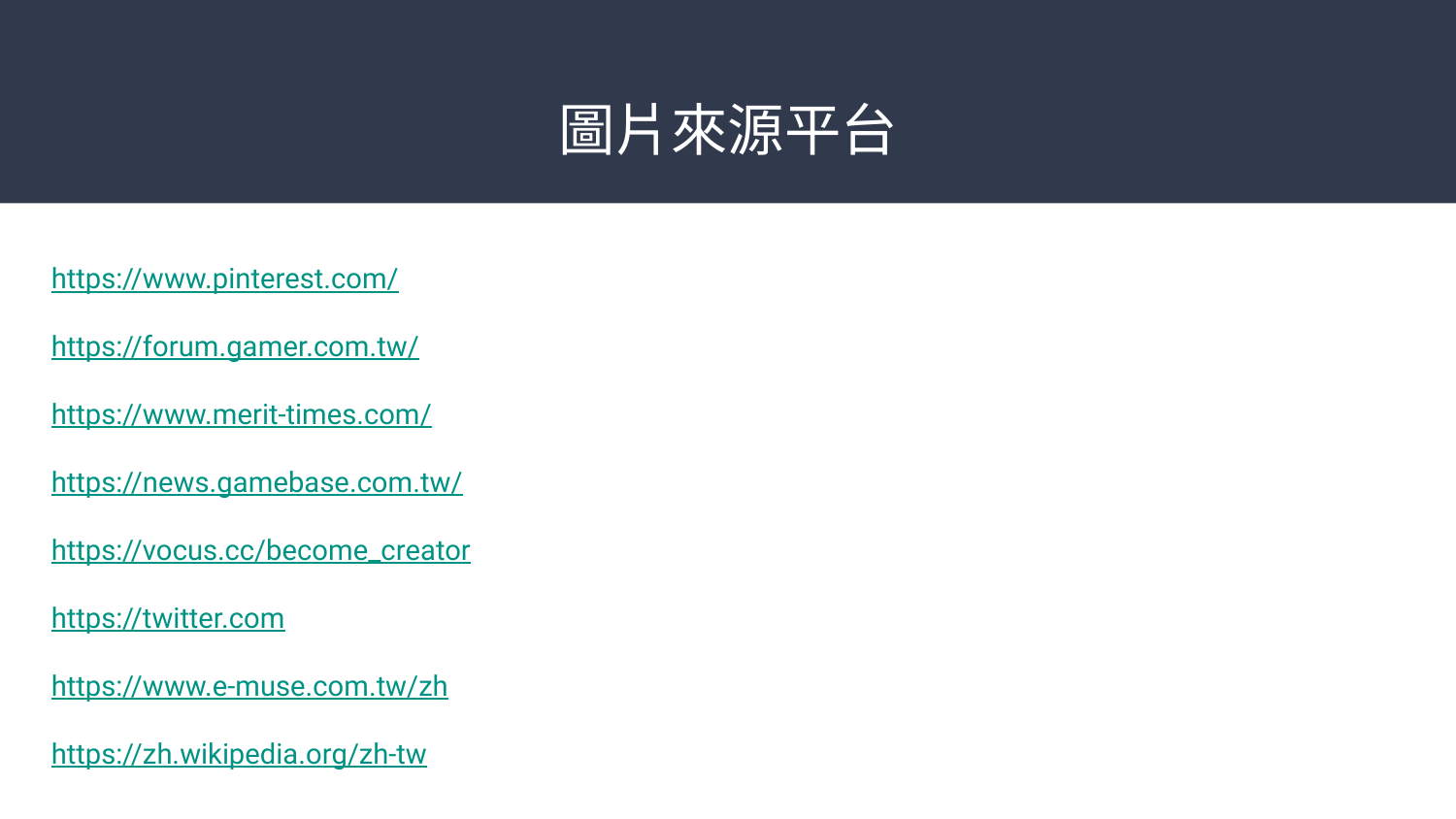

# 圖片來源平台
https://www.pinterest.com/

https://forum.gamer.com.tw/

https://www.merit-times.com/

https://news.gamebase.com.tw/

https://vocus.cc/become_creator

https://twitter.com

https://www.e-muse.com.tw/zh

https://zh.wikipedia.org/zh-tw